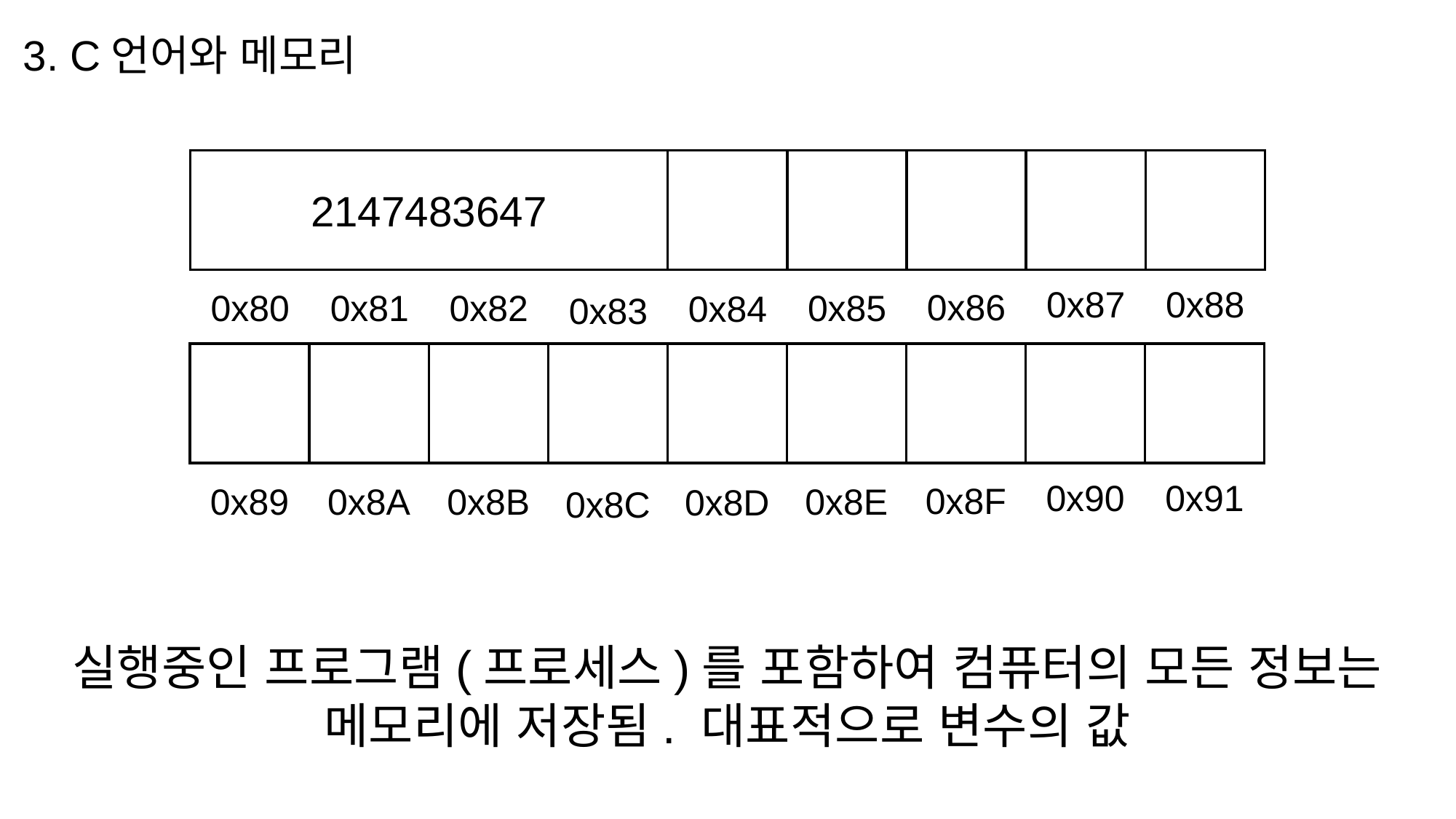

3. C언어와 메모리
2147483647

0x87
0x88
0x86
0x80
0x82
0x85
0x81
0x84
0x83

0x90
0x91
0x8F
0x89
0x8B
0x8E
0x8A
0x8D
0x8C
실행중인 프로그램(프로세스)를 포함하여 컴퓨터의 모든 정보는
메모리에 저장됨. 대표적으로 변수의 값